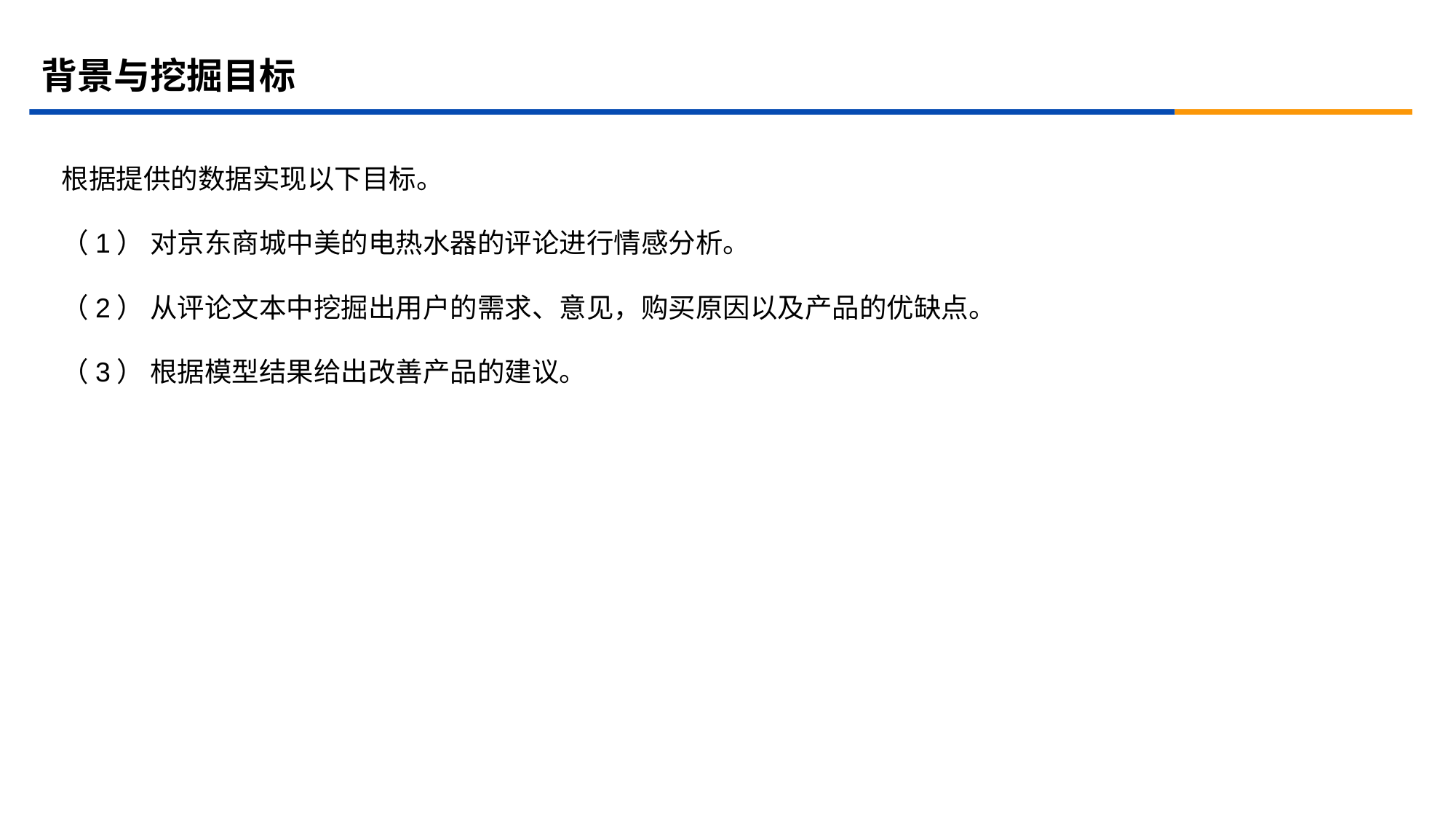

# 背景与挖掘目标
根据提供的数据实现以下目标。
（1） 对京东商城中美的电热水器的评论进行情感分析。
（2） 从评论文本中挖掘出用户的需求、意见，购买原因以及产品的优缺点。
（3） 根据模型结果给出改善产品的建议。